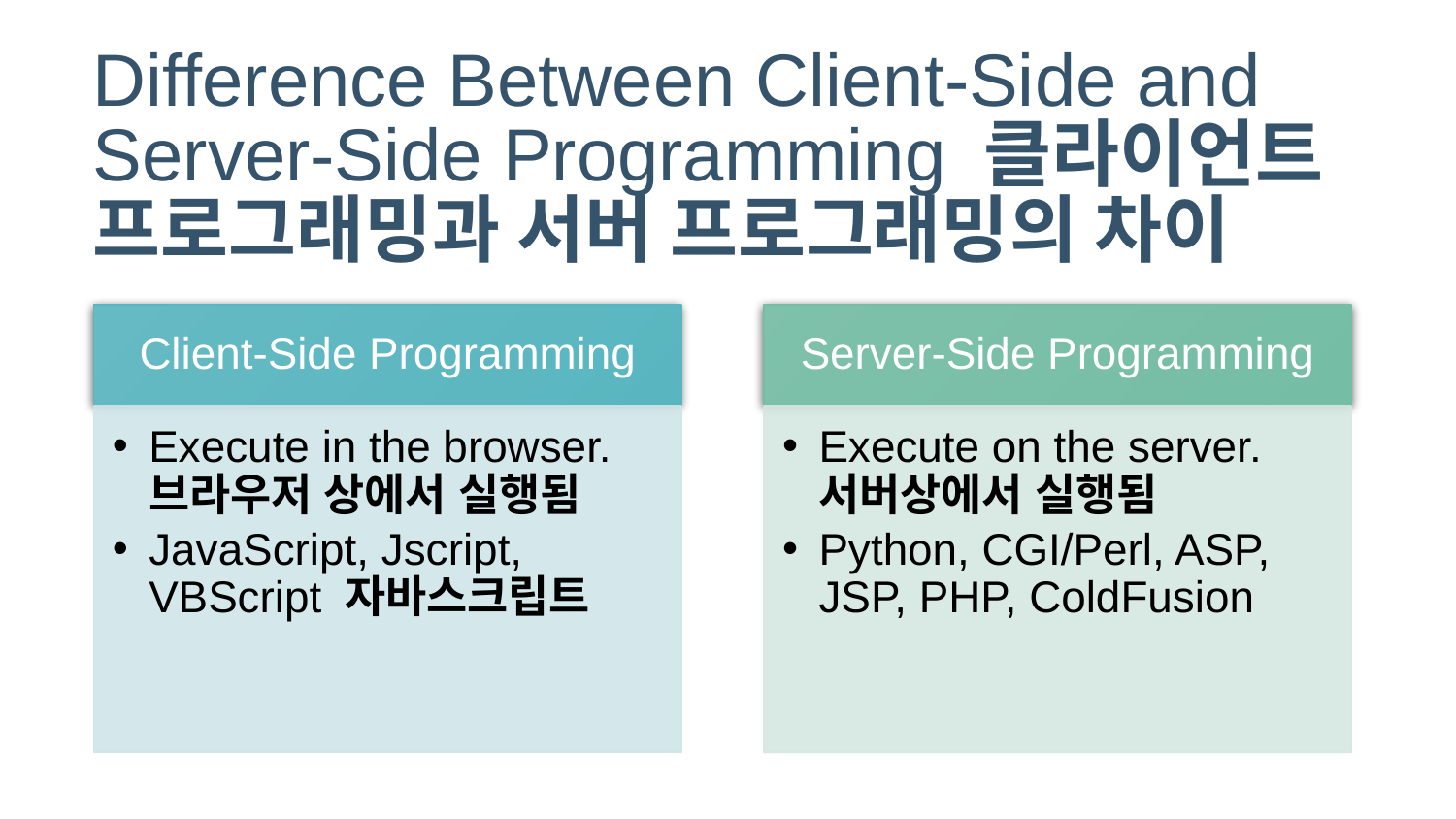

# Difference Between Client-Side and Server-Side Programming 클라이언트 프로그래밍과 서버 프로그래밍의 차이

Client-Side Programming

Server-Side Programming

Execute in the browser. 브라우저 상에서 실행됨
JavaScript, Jscript, VBScript 자바스크립트

Execute on the server. 서버상에서 실행됨
Python, CGI/Perl, ASP, JSP, PHP, ColdFusion